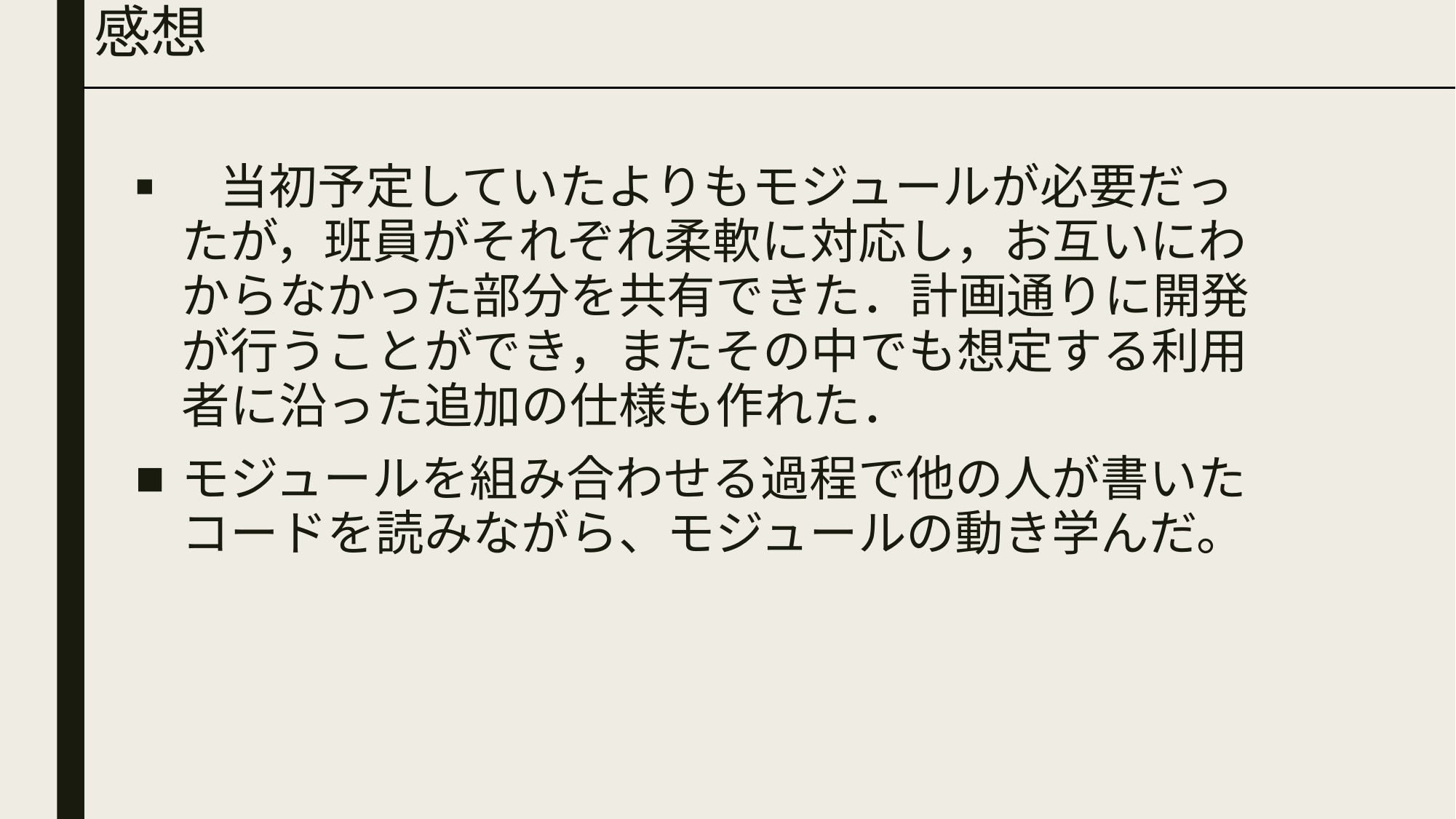

# 感想
　 当初予定していたよりもモジュールが必要だったが，班員がそれぞれ柔軟に対応し，お互いにわからなかった部分を共有できた．計画通りに開発が行うことができ，またその中でも想定する利用者に沿った追加の仕様も作れた．
モジュールを組み合わせる過程で他の人が書いたコードを読みながら、モジュールの動き学んだ。